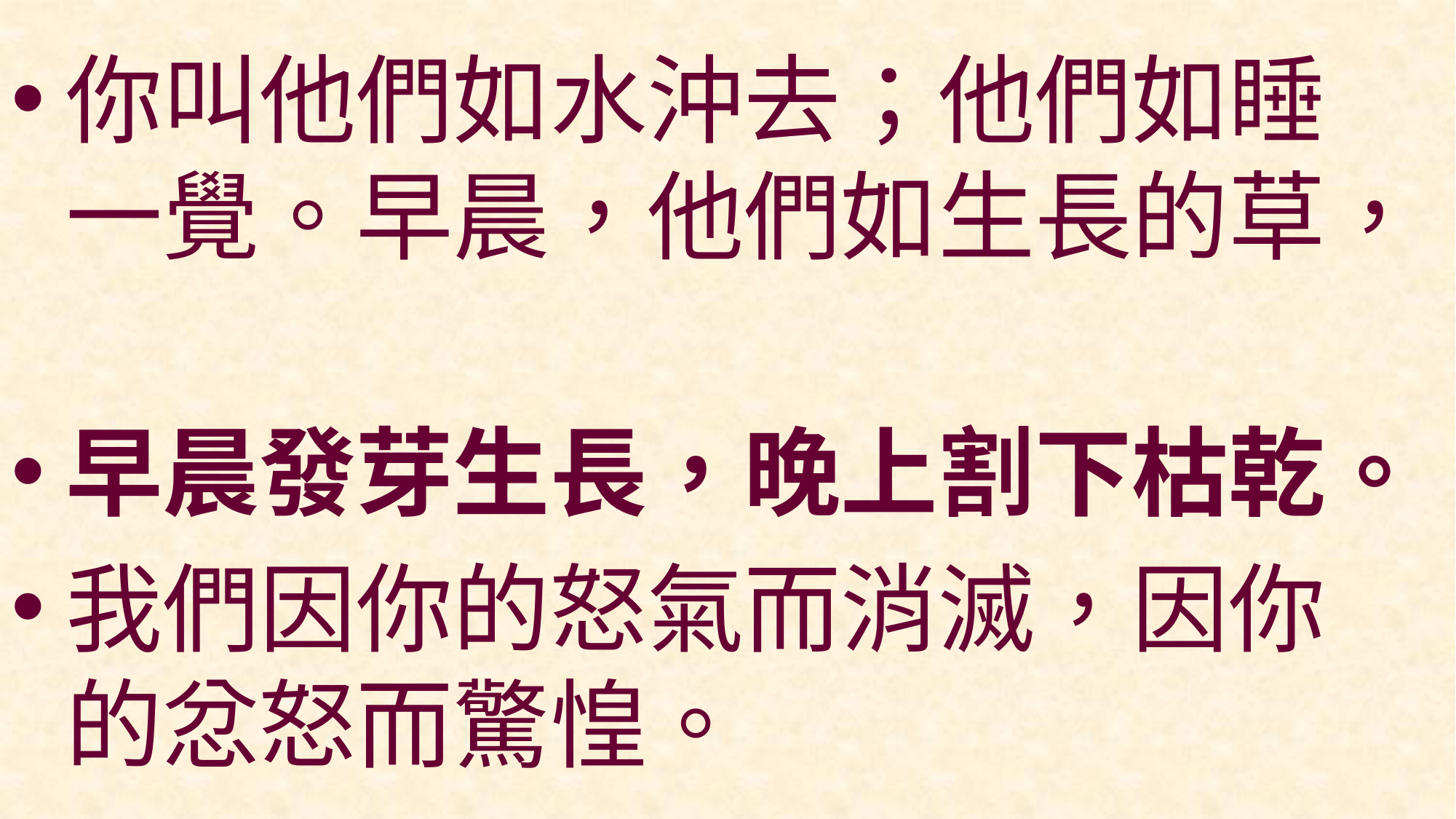

你叫他們如水沖去；他們如睡一覺。早晨，他們如生長的草，
早晨發芽生長，晚上割下枯乾。
我們因你的怒氣而消滅，因你的忿怒而驚惶。